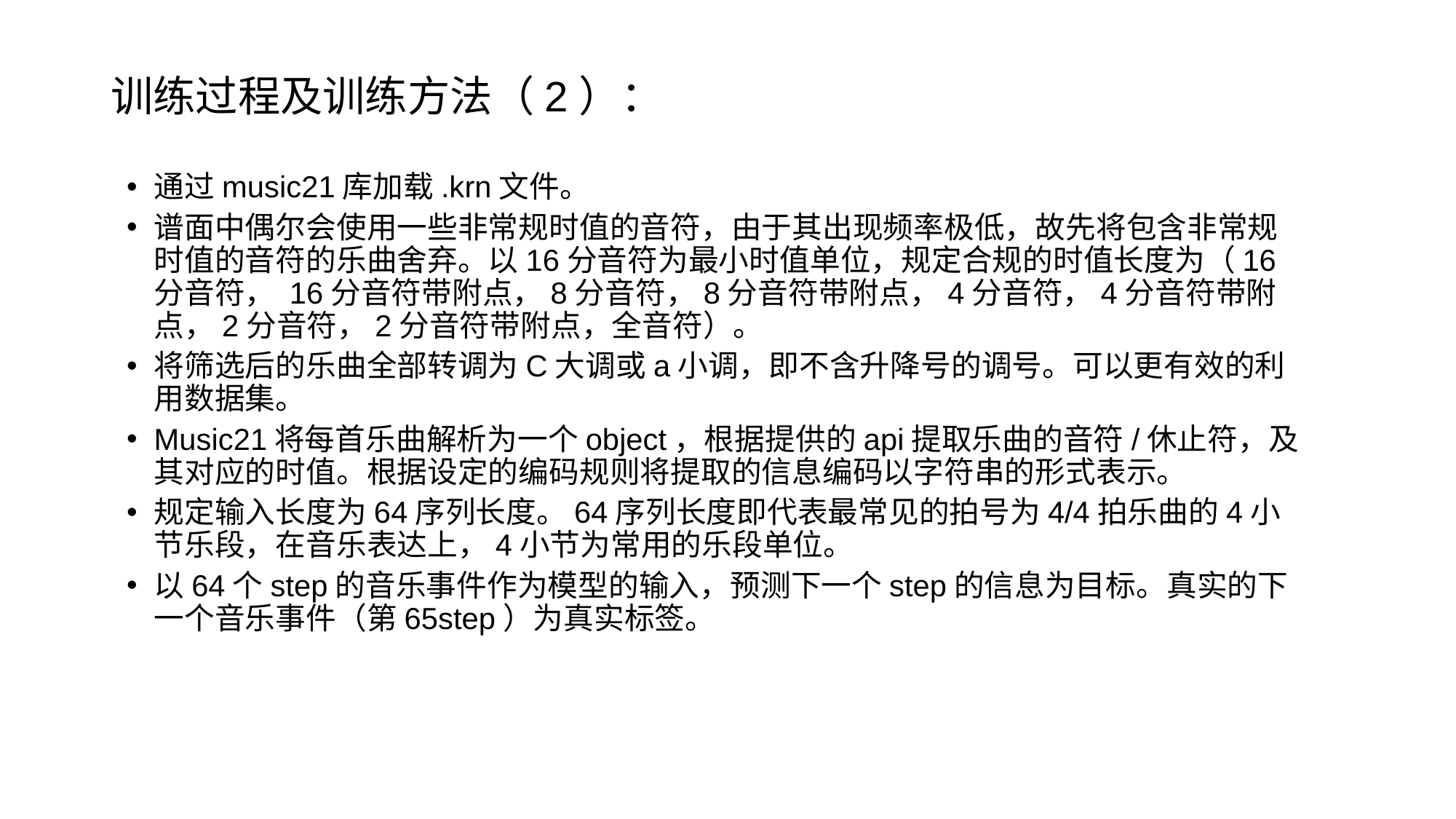

# 训练过程及训练方法（2）：

通过music21库加载.krn文件。
谱面中偶尔会使用一些非常规时值的音符，由于其出现频率极低，故先将包含非常规时值的音符的乐曲舍弃。以16分音符为最小时值单位，规定合规的时值长度为（16分音符， 16分音符带附点，8分音符，8分音符带附点，4分音符，4分音符带附点，2分音符，2分音符带附点，全音符）。
将筛选后的乐曲全部转调为C大调或a小调，即不含升降号的调号。可以更有效的利用数据集。
Music21将每首乐曲解析为一个object，根据提供的api提取乐曲的音符/休止符，及其对应的时值。根据设定的编码规则将提取的信息编码以字符串的形式表示。
规定输入长度为64序列长度。64序列长度即代表最常见的拍号为4/4拍乐曲的4小节乐段，在音乐表达上，4小节为常用的乐段单位。
以64个step的音乐事件作为模型的输入，预测下一个step的信息为目标。真实的下一个音乐事件（第65step）为真实标签。